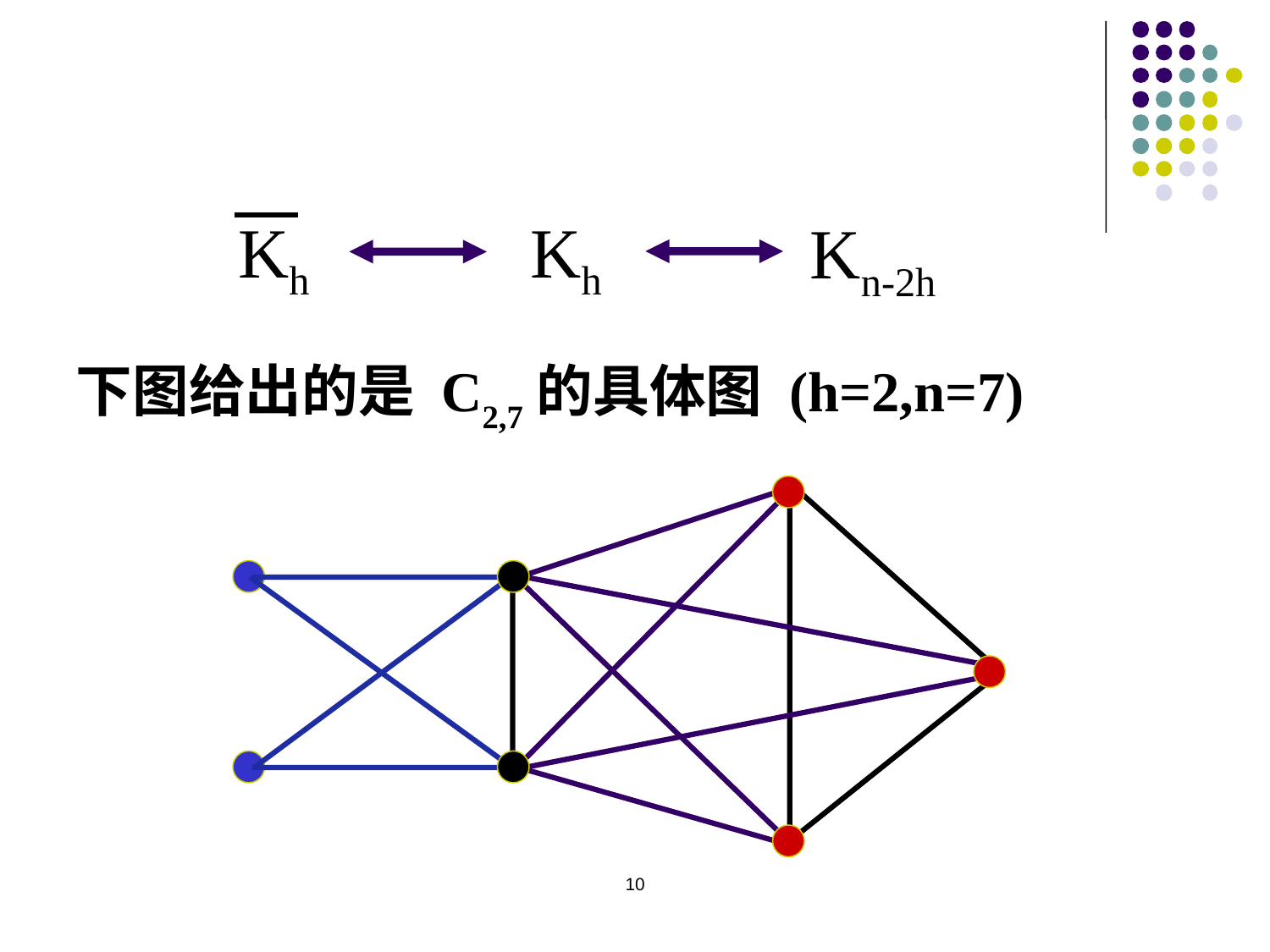

举例
  Kh
Kh
Kn-2h

下图给出的是 C2,7的具体图 (h=2,n=7)

10